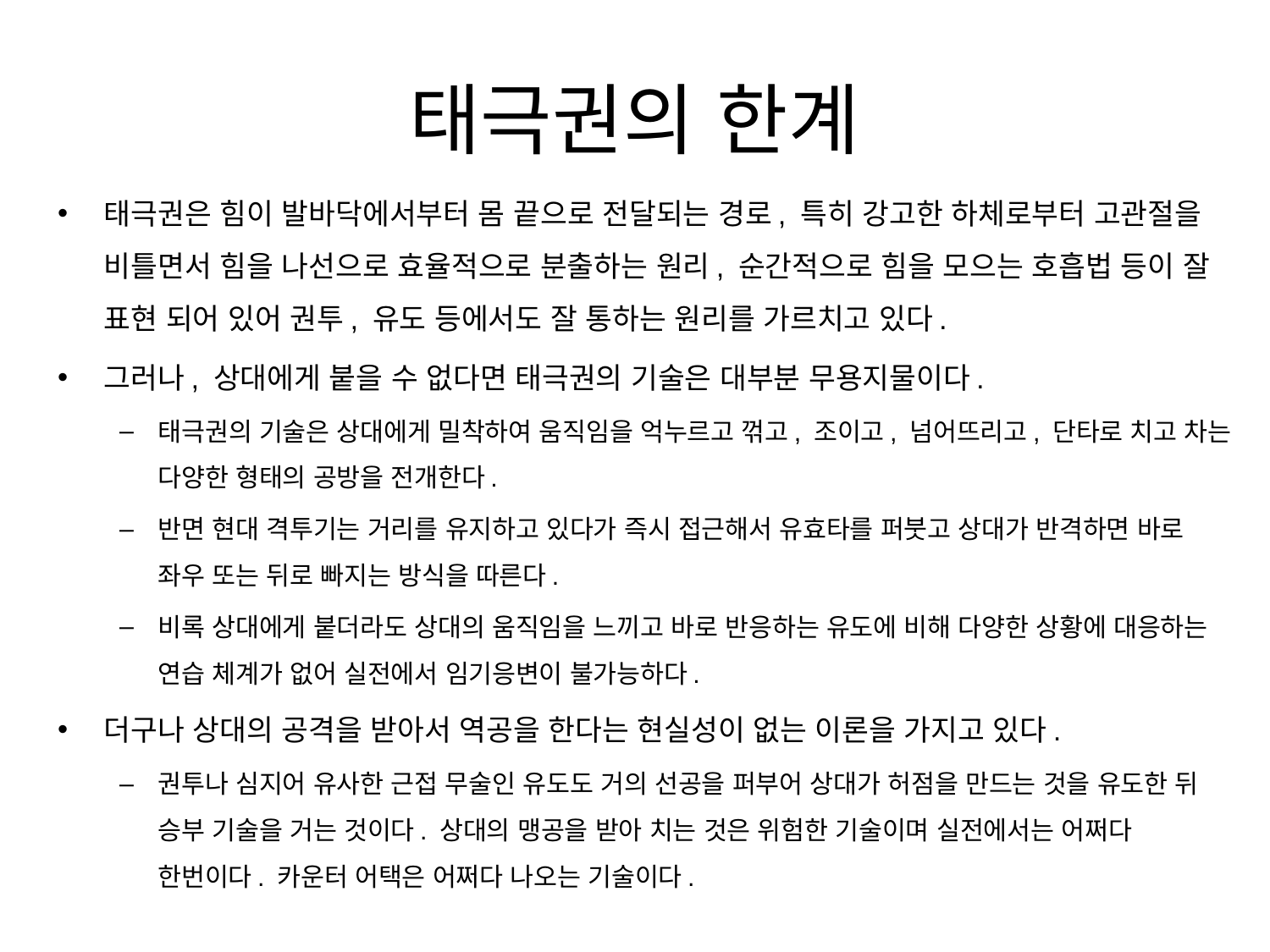

# 태극권의 한계
태극권은 힘이 발바닥에서부터 몸 끝으로 전달되는 경로, 특히 강고한 하체로부터 고관절을 비틀면서 힘을 나선으로 효율적으로 분출하는 원리, 순간적으로 힘을 모으는 호흡법 등이 잘 표현 되어 있어 권투, 유도 등에서도 잘 통하는 원리를 가르치고 있다.
그러나, 상대에게 붙을 수 없다면 태극권의 기술은 대부분 무용지물이다.
태극권의 기술은 상대에게 밀착하여 움직임을 억누르고 꺾고, 조이고, 넘어뜨리고, 단타로 치고 차는 다양한 형태의 공방을 전개한다.
반면 현대 격투기는 거리를 유지하고 있다가 즉시 접근해서 유효타를 퍼붓고 상대가 반격하면 바로 좌우 또는 뒤로 빠지는 방식을 따른다.
비록 상대에게 붙더라도 상대의 움직임을 느끼고 바로 반응하는 유도에 비해 다양한 상황에 대응하는 연습 체계가 없어 실전에서 임기응변이 불가능하다.
더구나 상대의 공격을 받아서 역공을 한다는 현실성이 없는 이론을 가지고 있다.
권투나 심지어 유사한 근접 무술인 유도도 거의 선공을 퍼부어 상대가 허점을 만드는 것을 유도한 뒤 승부 기술을 거는 것이다. 상대의 맹공을 받아 치는 것은 위험한 기술이며 실전에서는 어쩌다 한번이다. 카운터 어택은 어쩌다 나오는 기술이다.